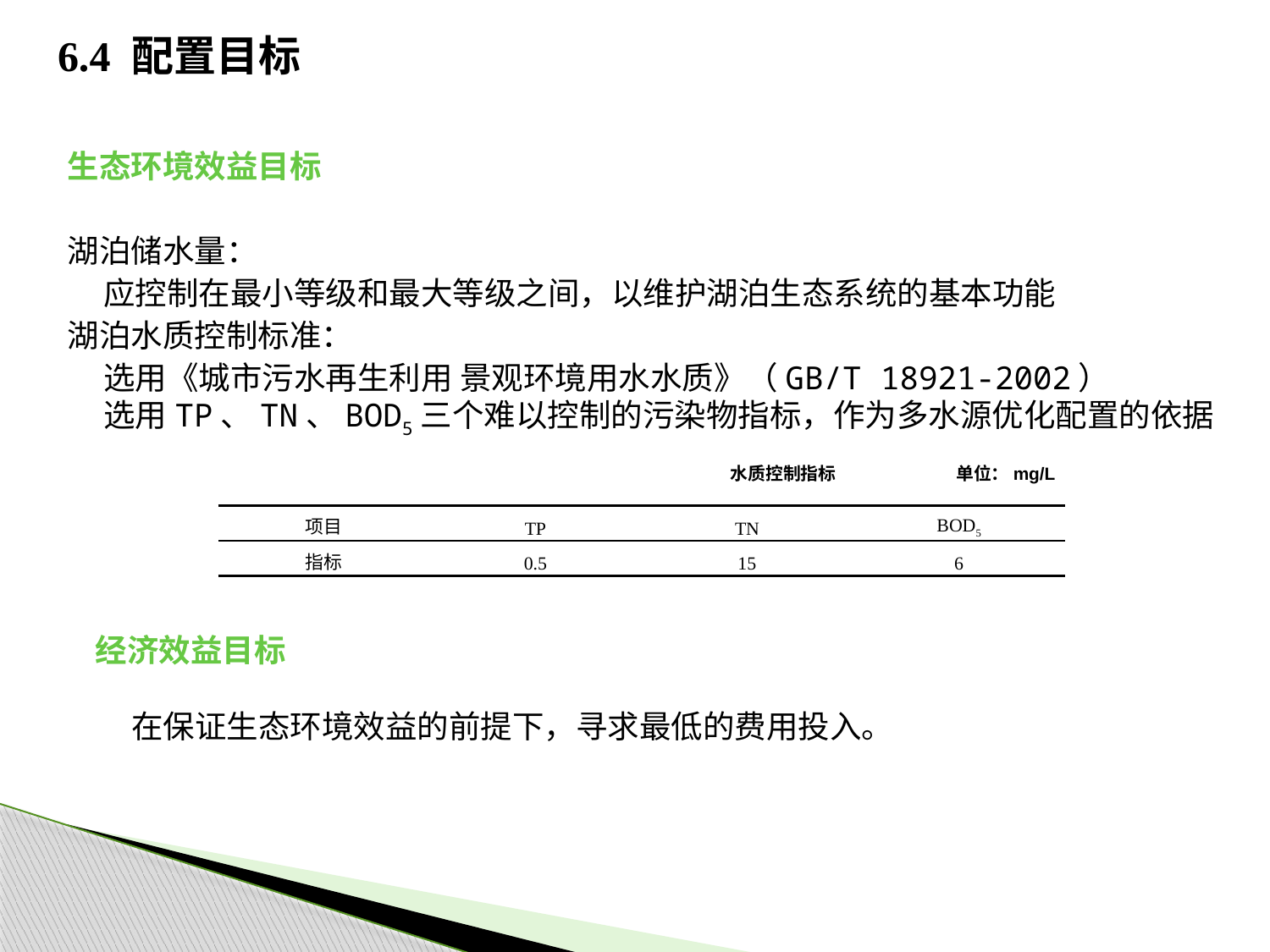

# 6.4 配置目标
生态环境效益目标

湖泊储水量：
    应控制在最小等级和最大等级之间，以维护湖泊生态系统的基本功能
湖泊水质控制标准：
    选用《城市污水再生利用 景观环境用水水质》（GB/T 18921-2002）
    选用TP、TN、BOD5三个难以控制的污染物指标，作为多水源优化配置的依据
水质控制指标                              单位：mg/L
| 项目 | TP | TN | BOD5 |
| --- | --- | --- | --- |
| 指标 | 0.5 | 15 | 6 |
经济效益目标

    在保证生态环境效益的前提下，寻求最低的费用投入。